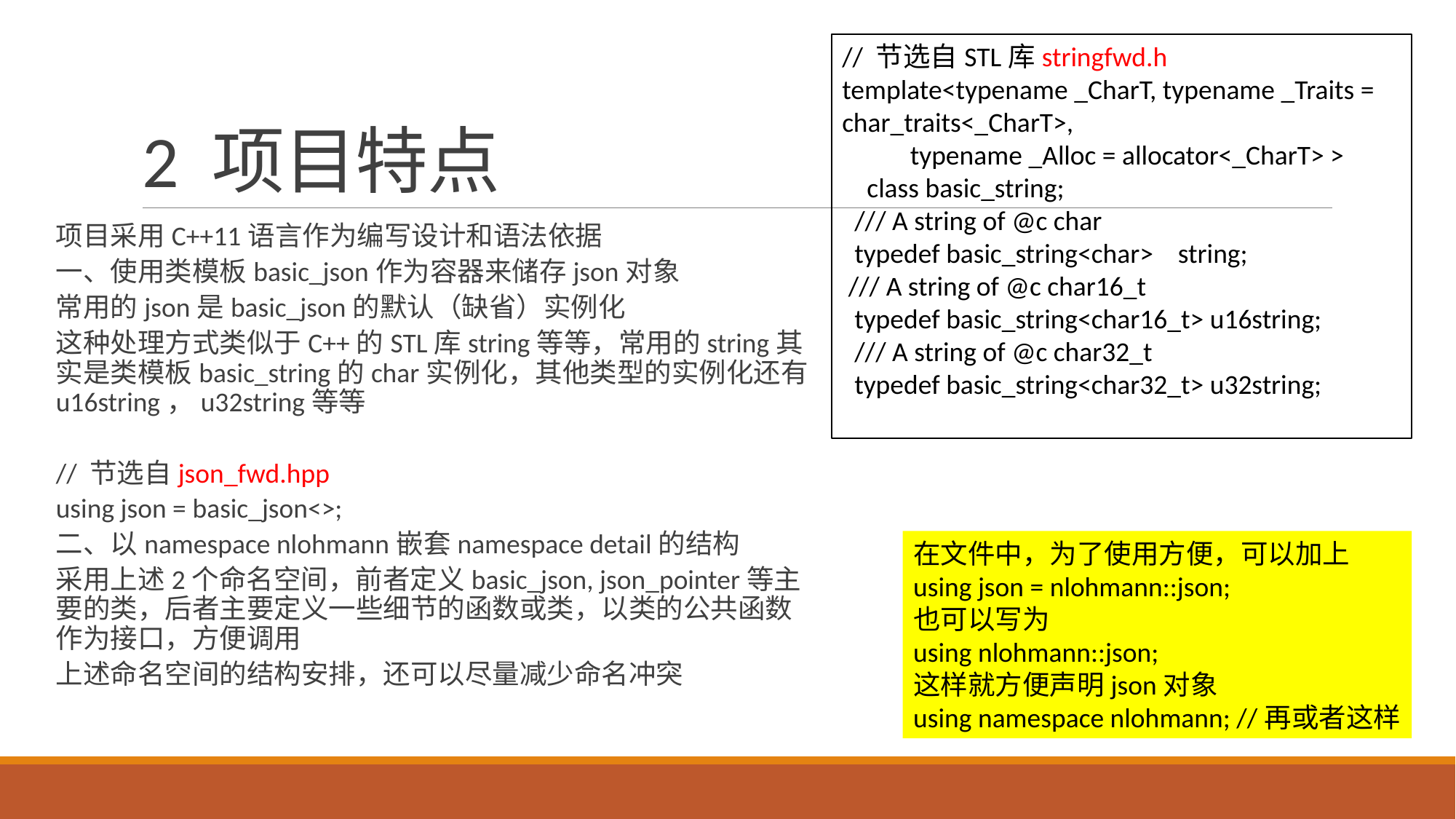

# 2 项目特点
// 节选自STL库stringfwd.h
template<typename _CharT, typename _Traits = char_traits<_CharT>,
           typename _Alloc = allocator<_CharT> >
    class basic_string;
  /// A string of @c char
  typedef basic_string<char>    string;
 /// A string of @c char16_t
  typedef basic_string<char16_t> u16string;
  /// A string of @c char32_t
  typedef basic_string<char32_t> u32string;

项目采用C++11语言作为编写设计和语法依据
一、使用类模板basic_json作为容器来储存json对象
常用的json是basic_json的默认（缺省）实例化
这种处理方式类似于C++的STL库string等等，常用的string其实是类模板basic_string的char实例化，其他类型的实例化还有u16string，u32string等等

// 节选自json_fwd.hpp
using json = basic_json<>;
二、以namespace nlohmann嵌套namespace detail的结构
采用上述2个命名空间，前者定义basic_json, json_pointer等主要的类，后者主要定义一些细节的函数或类，以类的公共函数作为接口，方便调用
上述命名空间的结构安排，还可以尽量减少命名冲突
在文件中，为了使用方便，可以加上
using json = nlohmann::json;
也可以写为
using nlohmann::json;
这样就方便声明json对象
using namespace nlohmann; //再或者这样